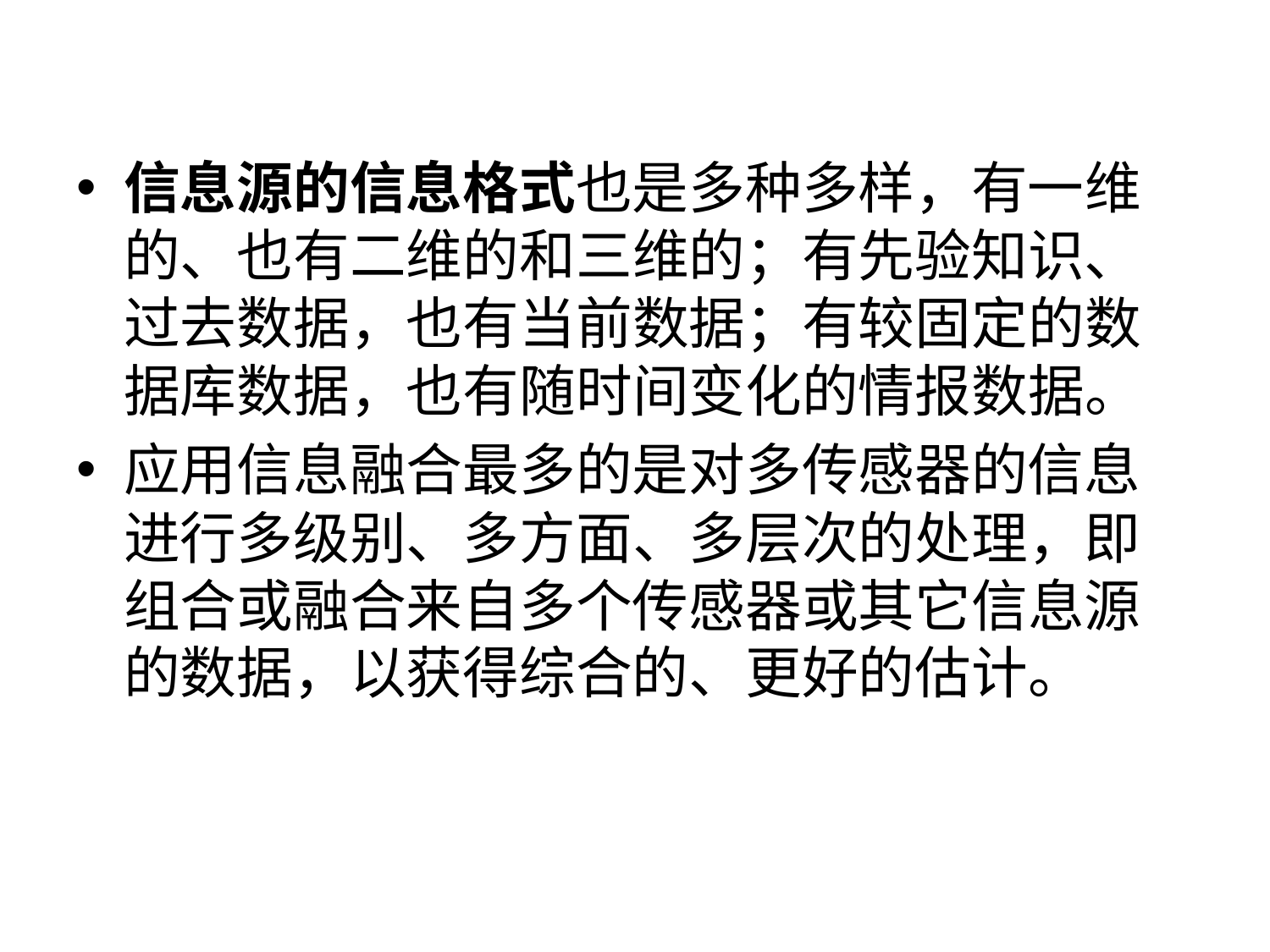

信息源的信息格式也是多种多样，有一维的、也有二维的和三维的；有先验知识、过去数据，也有当前数据；有较固定的数据库数据，也有随时间变化的情报数据。
应用信息融合最多的是对多传感器的信息进行多级别、多方面、多层次的处理，即组合或融合来自多个传感器或其它信息源的数据，以获得综合的、更好的估计。